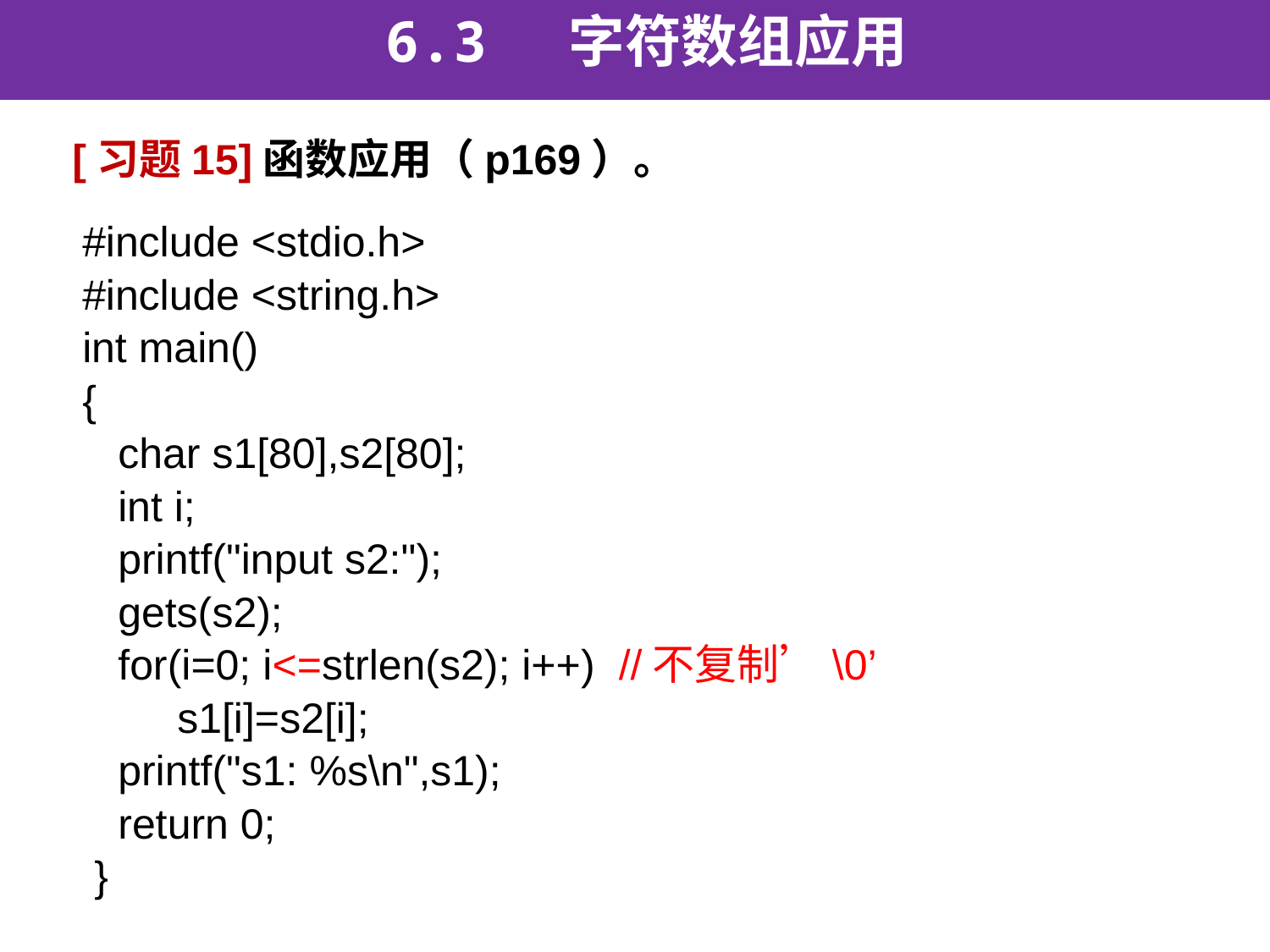

6.3  字符数组应用
[习题15]函数应用（p169）。
#include <stdio.h>
#include <string.h>
int main()
{
   char s1[80],s2[80];
   int i;
   printf("input s2:");
   gets(s2);
   for(i=0; i<=strlen(s2); i++)  //不复制’\0’
        s1[i]=s2[i];
   printf("s1: %s\n",s1);
   return 0;
 }